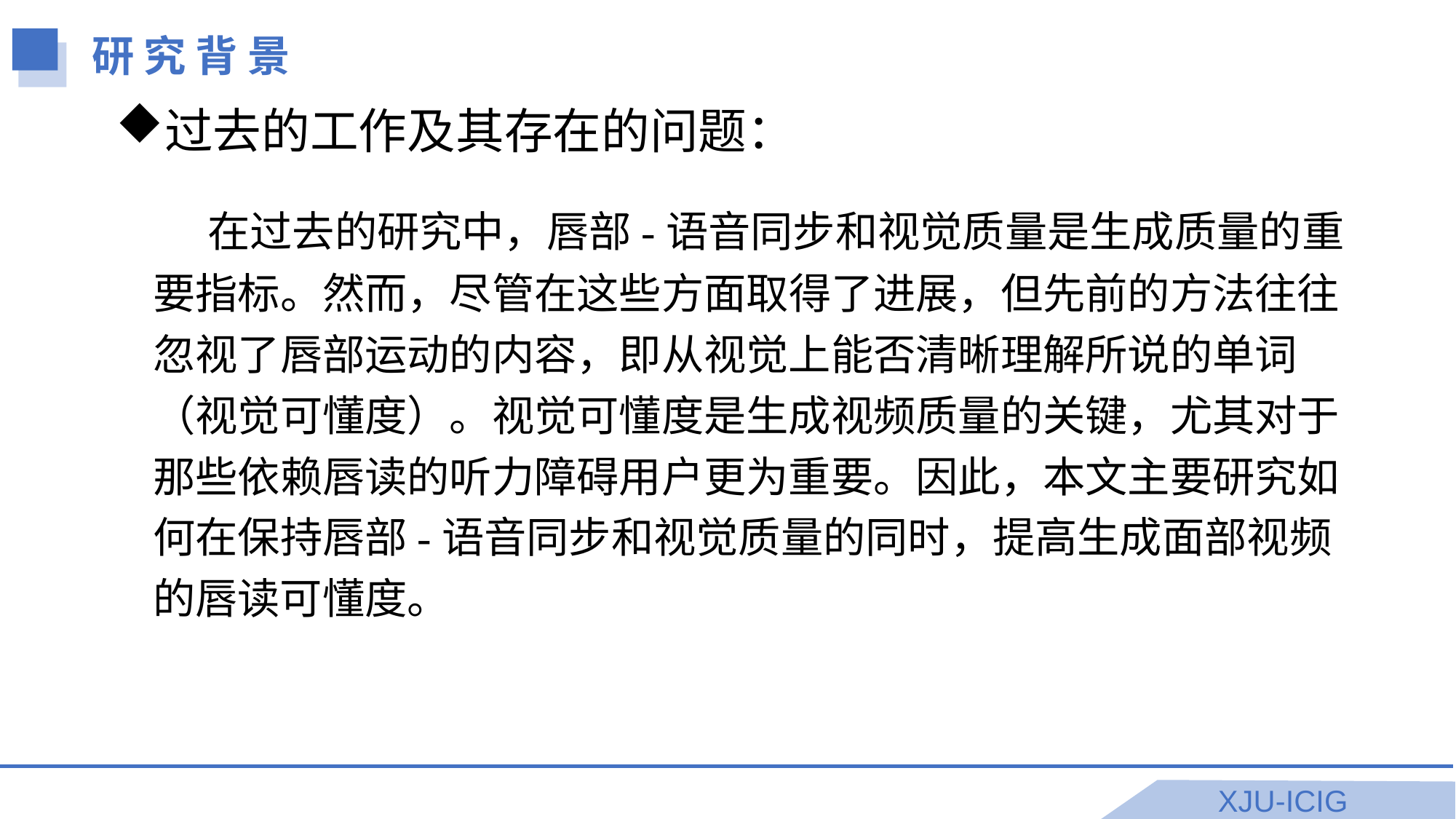

研 究 背 景

过去的工作及其存在的问题：
在过去的研究中，唇部-语音同步和视觉质量是生成质量的重要指标。然而，尽管在这些方面取得了进展，但先前的方法往往忽视了唇部运动的内容，即从视觉上能否清晰理解所说的单词（视觉可懂度）。视觉可懂度是生成视频质量的关键，尤其对于那些依赖唇读的听力障碍用户更为重要。因此，本文主要研究如何在保持唇部-语音同步和视觉质量的同时，提高生成面部视频的唇读可懂度。
XJU-ICIG